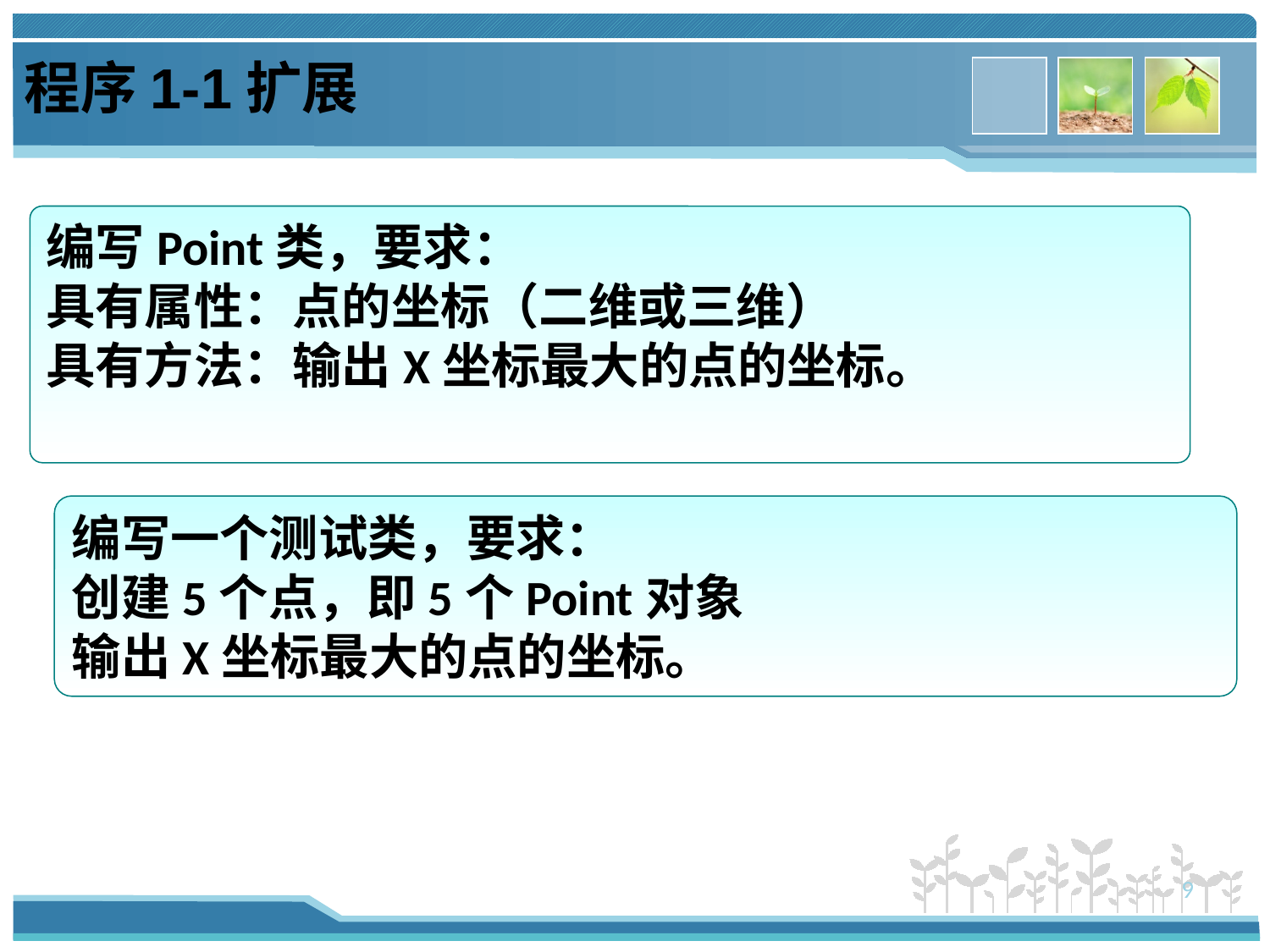

程序1-1扩展
编写Point类，要求：
具有属性：点的坐标（二维或三维）
具有方法：输出X坐标最大的点的坐标。

编写一个测试类，要求：
创建5个点，即5个Point对象
输出X坐标最大的点的坐标。
9